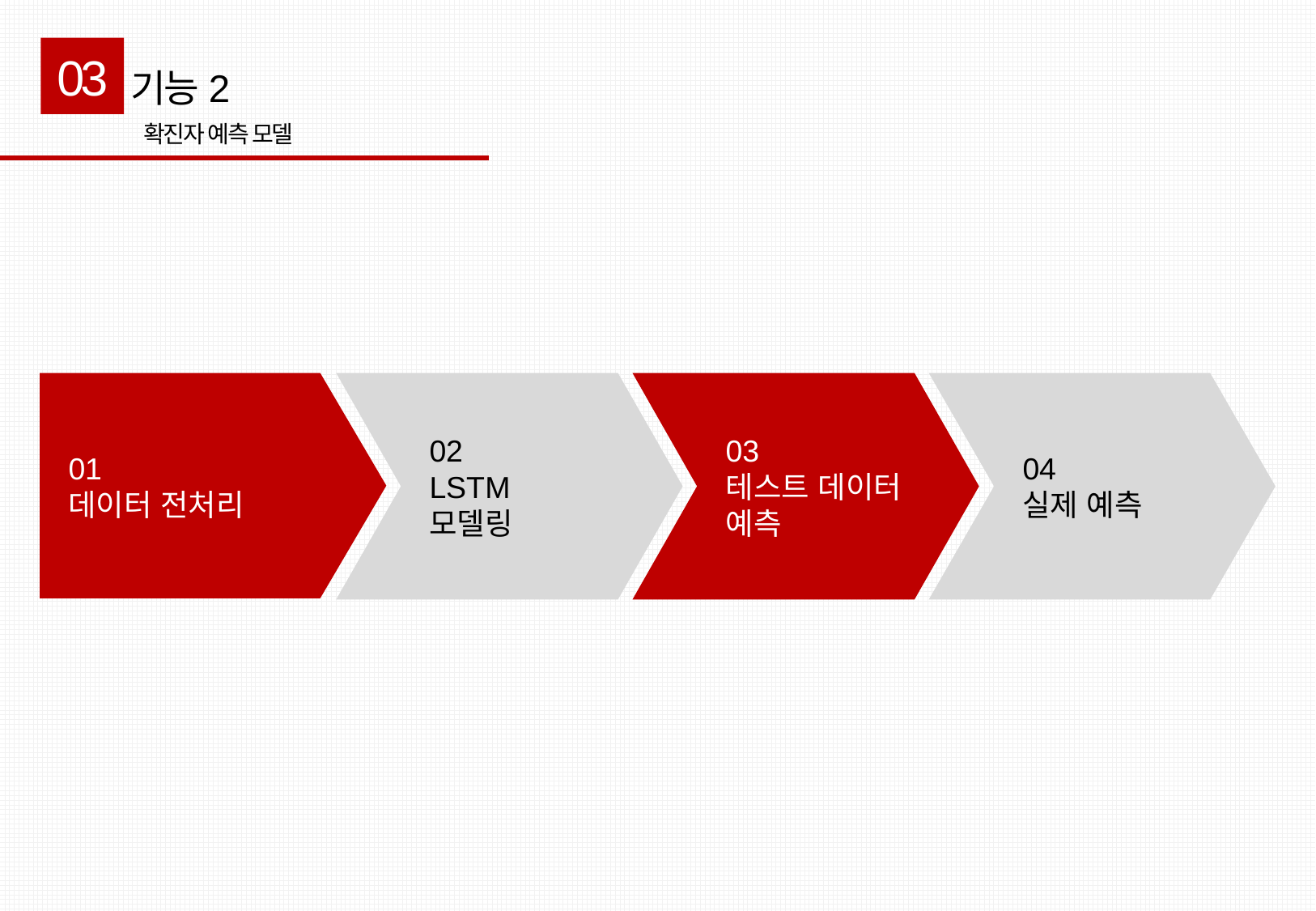

03
기능2
확진자 예측 모델
01
데이터 전처리
02
LSTM 모델링
03
테스트 데이터 예측
04
실제 예측